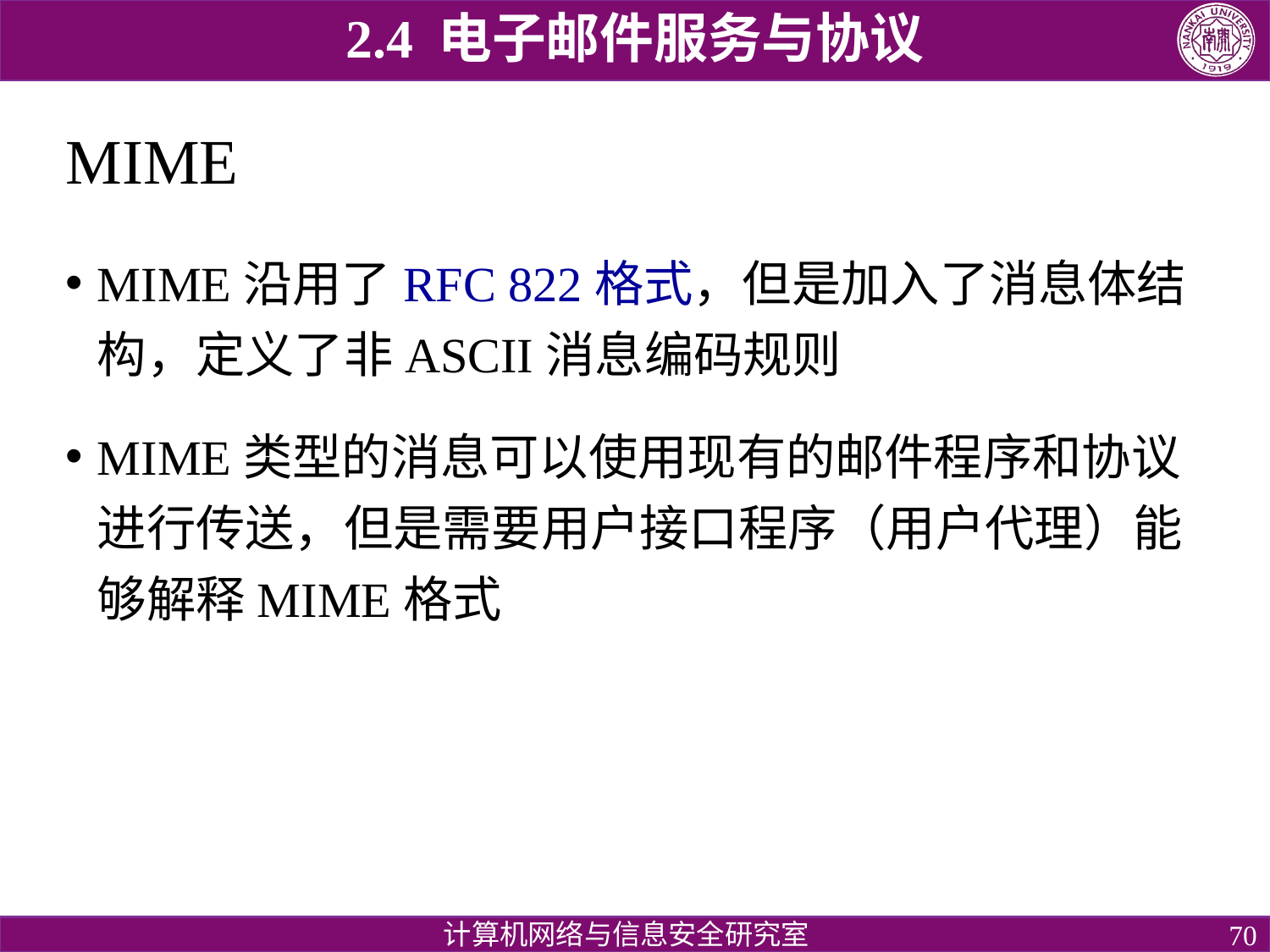

2.4 电子邮件服务与协议
# MIME
MIME沿用了RFC 822格式，但是加入了消息体结构，定义了非ASCII消息编码规则
MIME类型的消息可以使用现有的邮件程序和协议进行传送，但是需要用户接口程序（用户代理）能够解释MIME格式